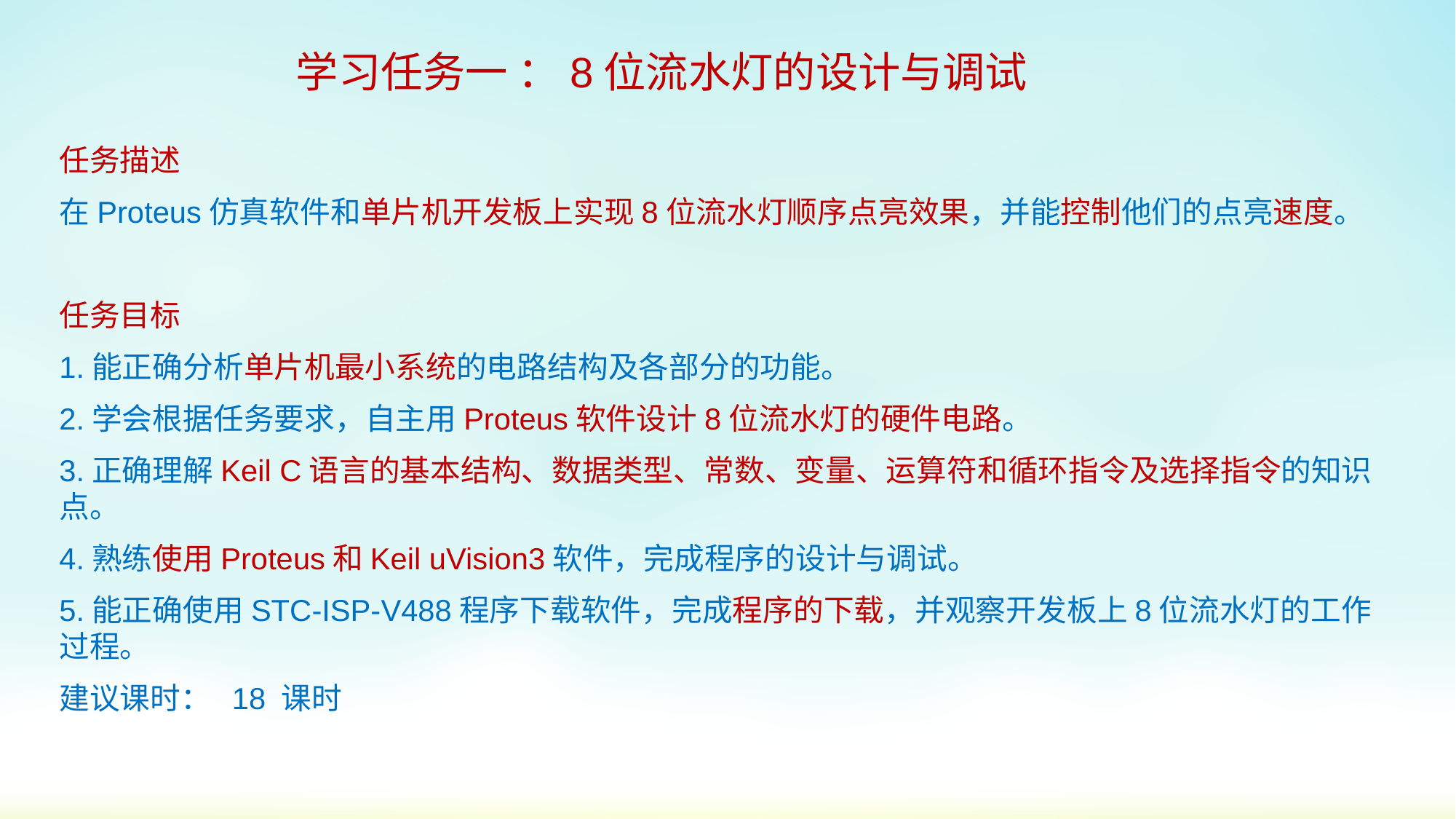

# 学习任务一 ：8位流水灯的设计与调试
任务描述
在Proteus仿真软件和单片机开发板上实现8位流水灯顺序点亮效果，并能控制他们的点亮速度。

任务目标
1.能正确分析单片机最小系统的电路结构及各部分的功能。
2.学会根据任务要求，自主用Proteus软件设计8位流水灯的硬件电路。
3.正确理解Keil C语言的基本结构、数据类型、常数、变量、运算符和循环指令及选择指令的知识点。
4.熟练使用Proteus和Keil uVision3软件，完成程序的设计与调试。
5.能正确使用STC-ISP-V488程序下载软件，完成程序的下载，并观察开发板上8位流水灯的工作过程。
建议课时：  18 课时